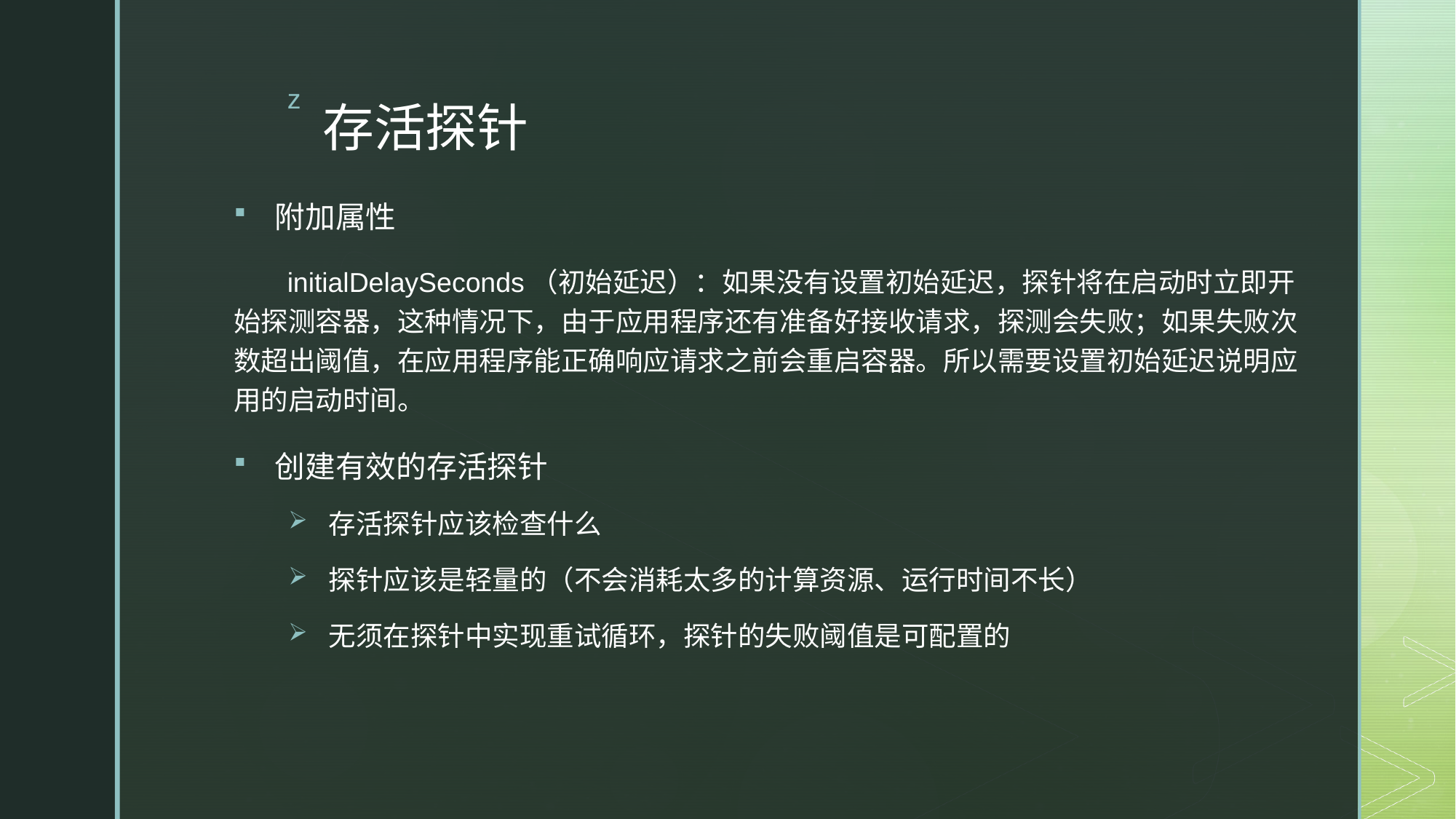

# 存活探针
附加属性
       initialDelaySeconds（初始延迟）：如果没有设置初始延迟，探针将在启动时立即开始探测容器，这种情况下，由于应用程序还有准备好接收请求，探测会失败；如果失败次数超出阈值，在应用程序能正确响应请求之前会重启容器。所以需要设置初始延迟说明应用的启动时间。
创建有效的存活探针
存活探针应该检查什么
探针应该是轻量的（不会消耗太多的计算资源、运行时间不长）
无须在探针中实现重试循环，探针的失败阈值是可配置的